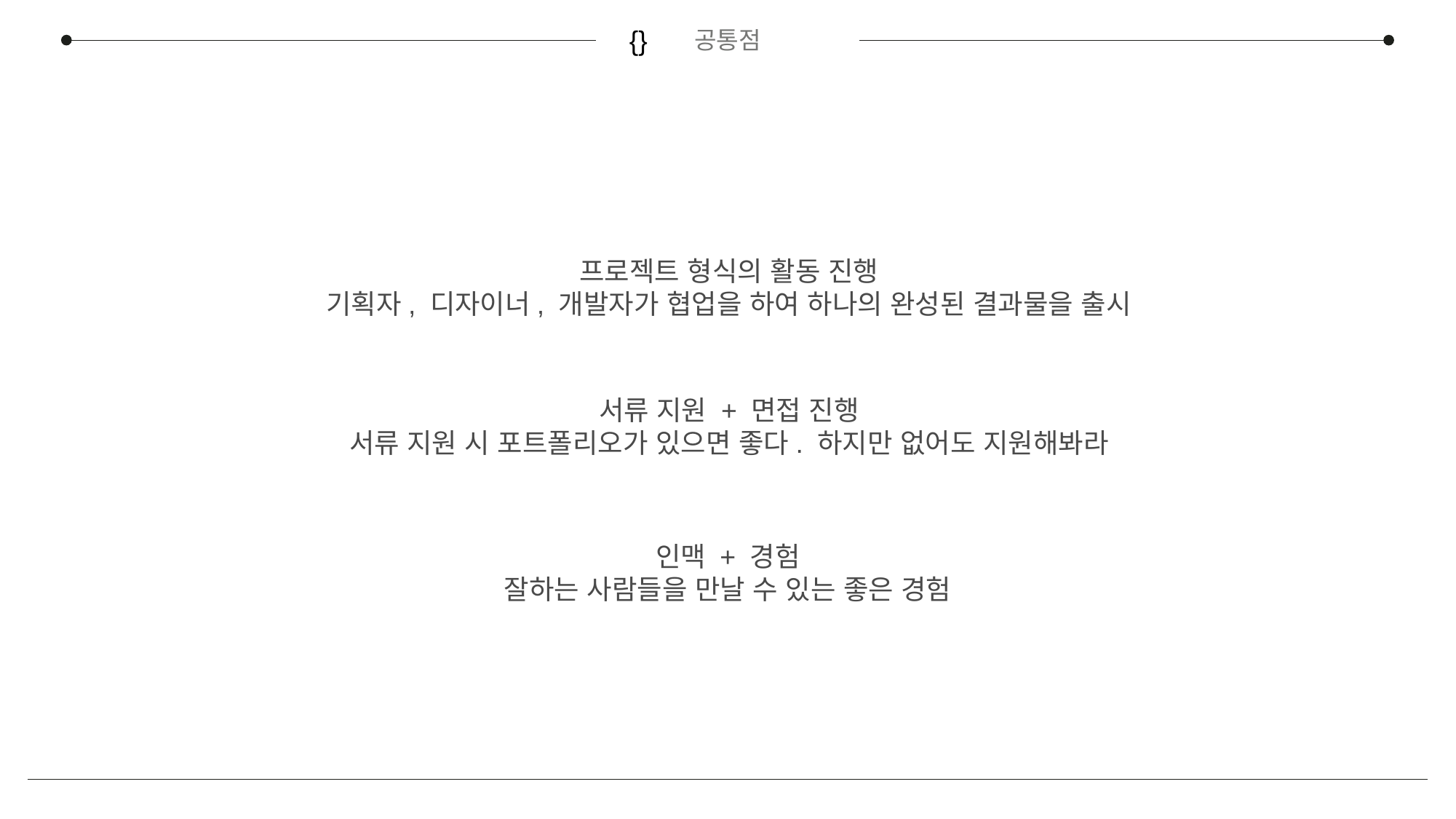

{}
공통점

프로젝트 형식의 활동 진행
기획자, 디자이너, 개발자가 협업을 하여 하나의 완성된 결과물을 출시
서류 지원 + 면접 진행
서류 지원 시 포트폴리오가 있으면 좋다. 하지만 없어도 지원해봐라
인맥 + 경험
잘하는 사람들을 만날 수 있는 좋은 경험